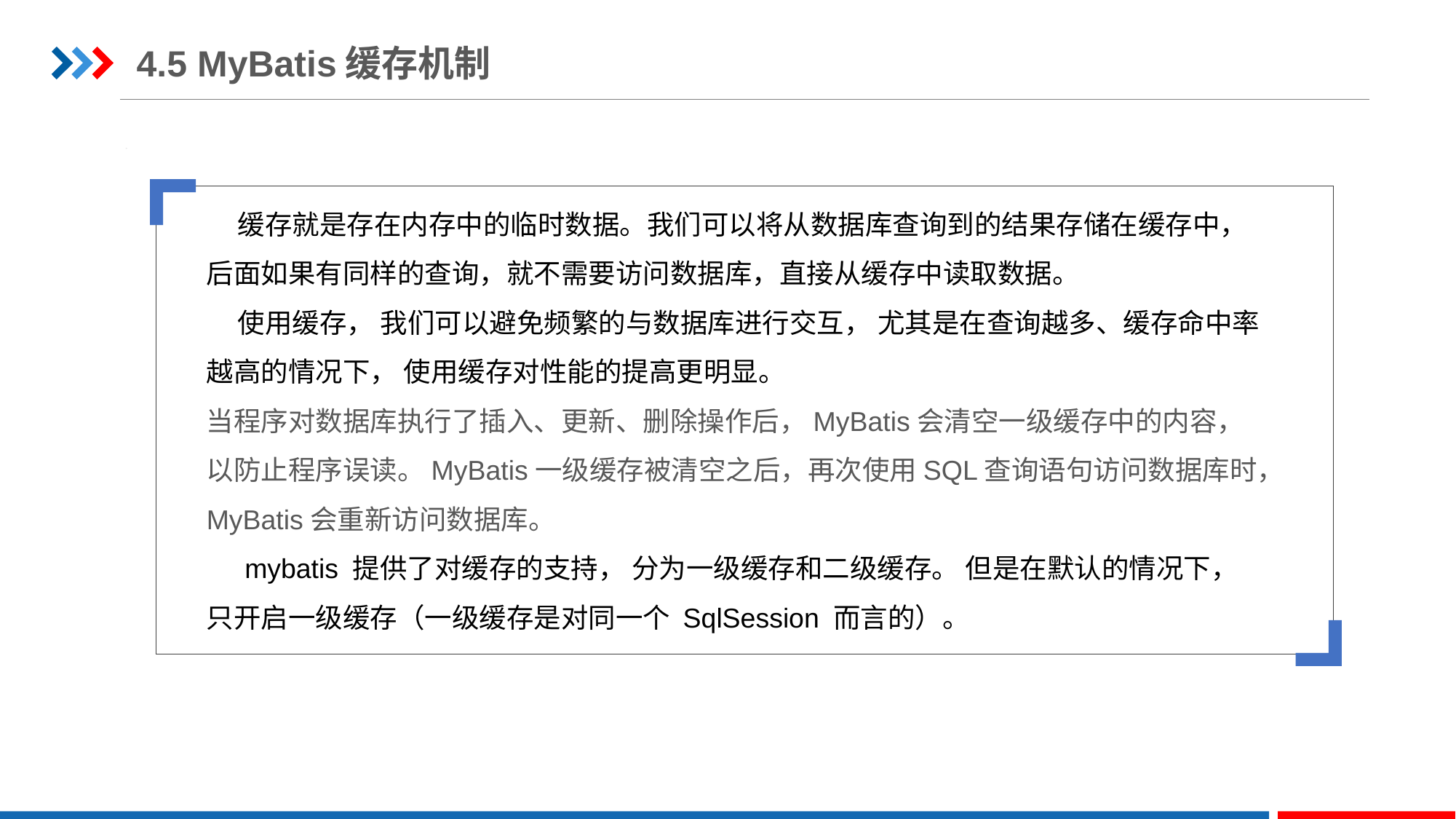

4.5 MyBatis缓存机制
STEP  01

    缓存就是存在内存中的临时数据。我们可以将从数据库查询到的结果存储在缓存中，后面如果有同样的查询，就不需要访问数据库，直接从缓存中读取数据。
    使用缓存， 我们可以避免频繁的与数据库进行交互， 尤其是在查询越多、缓存命中率越高的情况下， 使用缓存对性能的提高更明显。
当程序对数据库执行了插入、更新、删除操作后，MyBatis会清空一级缓存中的内容，以防止程序误读。MyBatis一级缓存被清空之后，再次使用SQL查询语句访问数据库时，MyBatis会重新访问数据库。
     mybatis 提供了对缓存的支持， 分为一级缓存和二级缓存。 但是在默认的情况下， 只开启一级缓存（一级缓存是对同一个 SqlSession 而言的）。